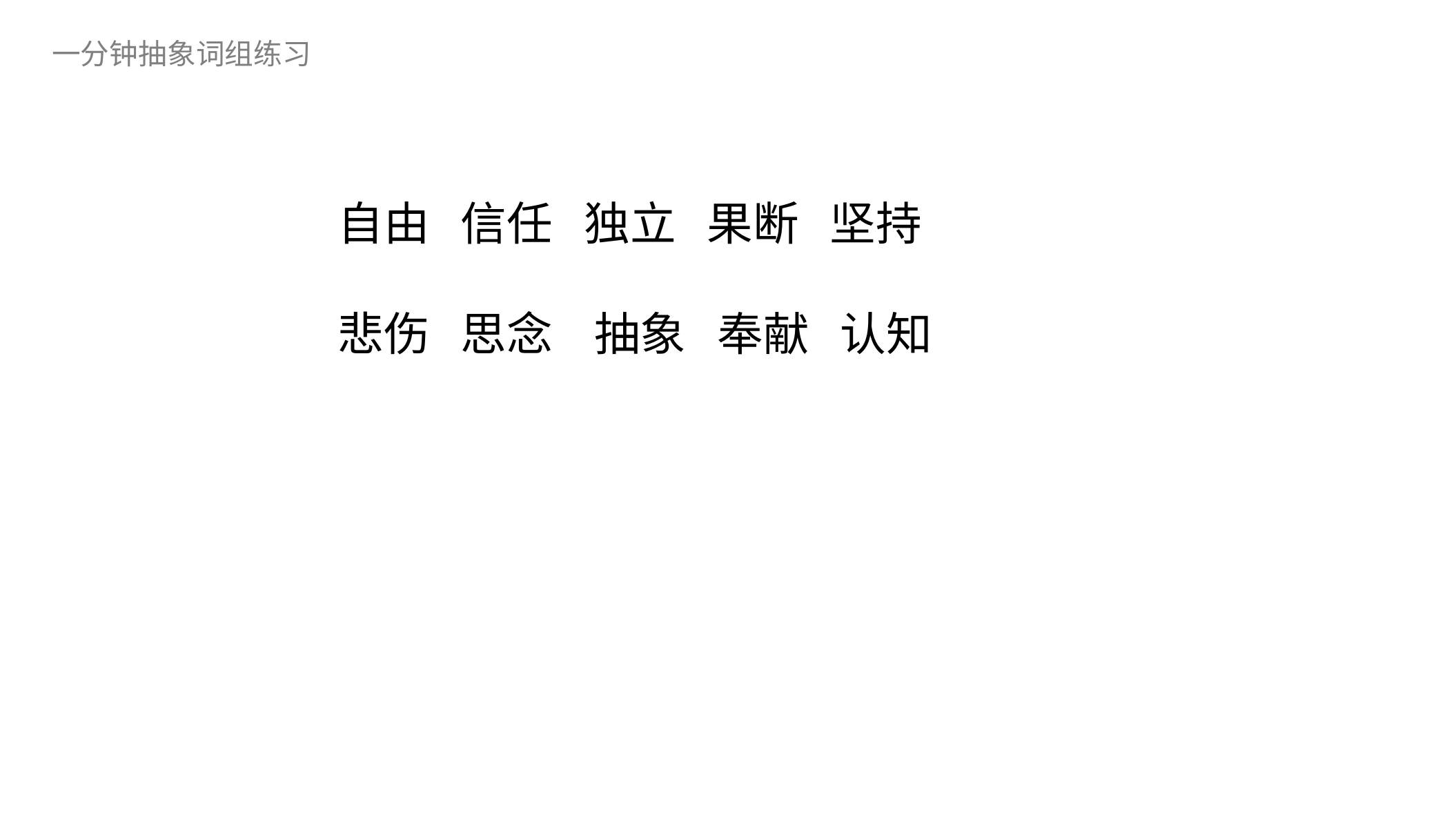

一分钟抽象词组练习
自由   信任   独立   果断   坚持

悲伤   思念    抽象   奉献   认知